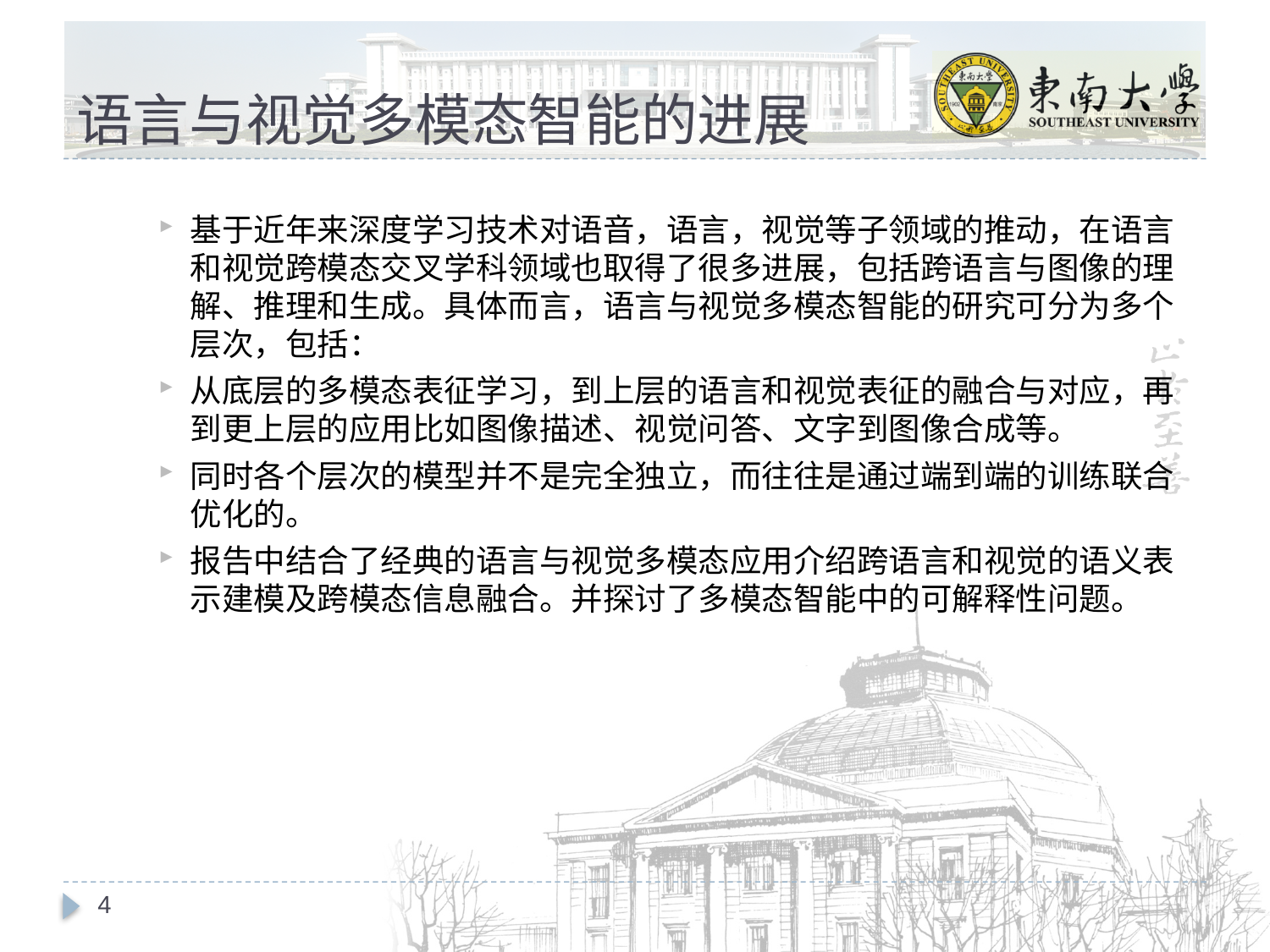

# 语言与视觉多模态智能的进展

基于近年来深度学习技术对语音，语言，视觉等子领域的推动，在语言和视觉跨模态交叉学科领域也取得了很多进展，包括跨语言与图像的理解、推理和生成。具体而言，语言与视觉多模态智能的研究可分为多个层次，包括：
从底层的多模态表征学习，到上层的语言和视觉表征的融合与对应，再到更上层的应用比如图像描述、视觉问答、文字到图像合成等。
同时各个层次的模型并不是完全独立，而往往是通过端到端的训练联合优化的。
报告中结合了经典的语言与视觉多模态应用介绍跨语言和视觉的语义表示建模及跨模态信息融合。并探讨了多模态智能中的可解释性问题。
4